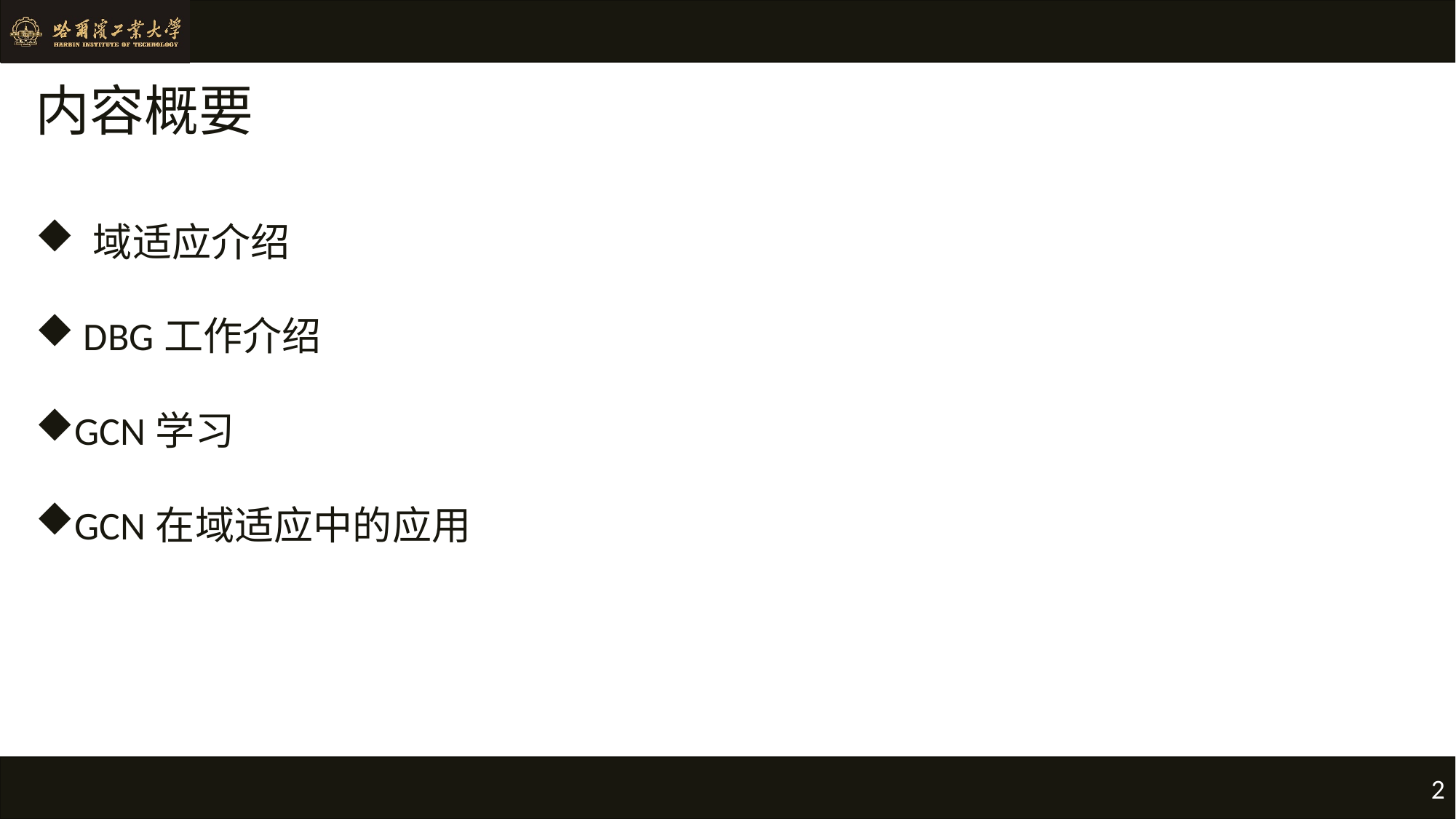

# 内容概要

 域适应介绍
 DBG工作介绍
GCN学习
GCN在域适应中的应用

2